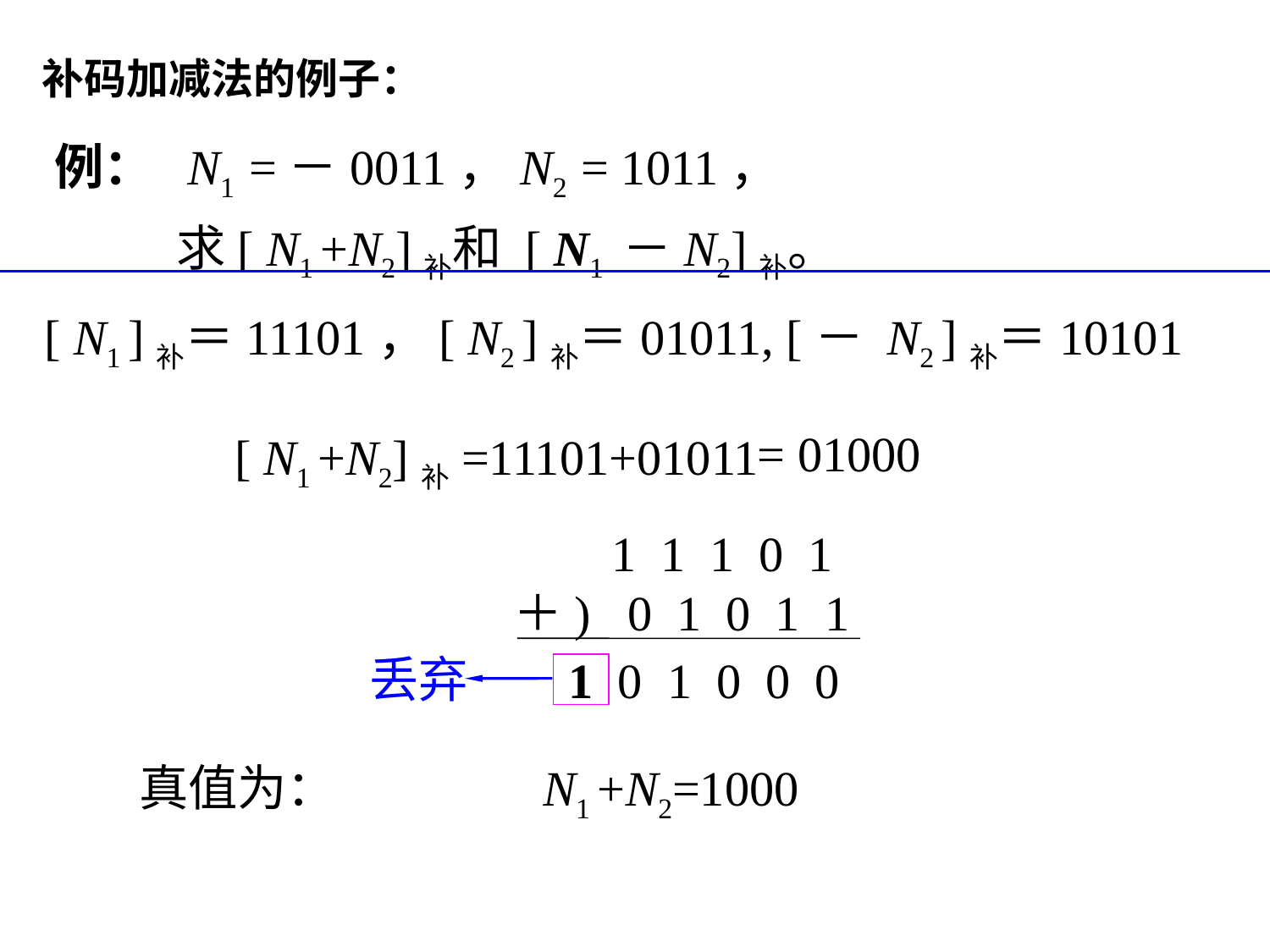

补码加减法的例子：
例：  N1  =－0011，N2  = 1011，
          求[ N1 +N2]补和 [ N1 －N2]补。
解：  [ N1 ]补＝11101，[ N2 ]补＝01011, [－ N2 ]补＝10101
= 01000
[ N1 +N2]补=11101+01011
        1  1  1  0  1
＋)   0  1  0  1  1

1  0  1  0  0  0

丢弃

真值为：		 N1 +N2=1000